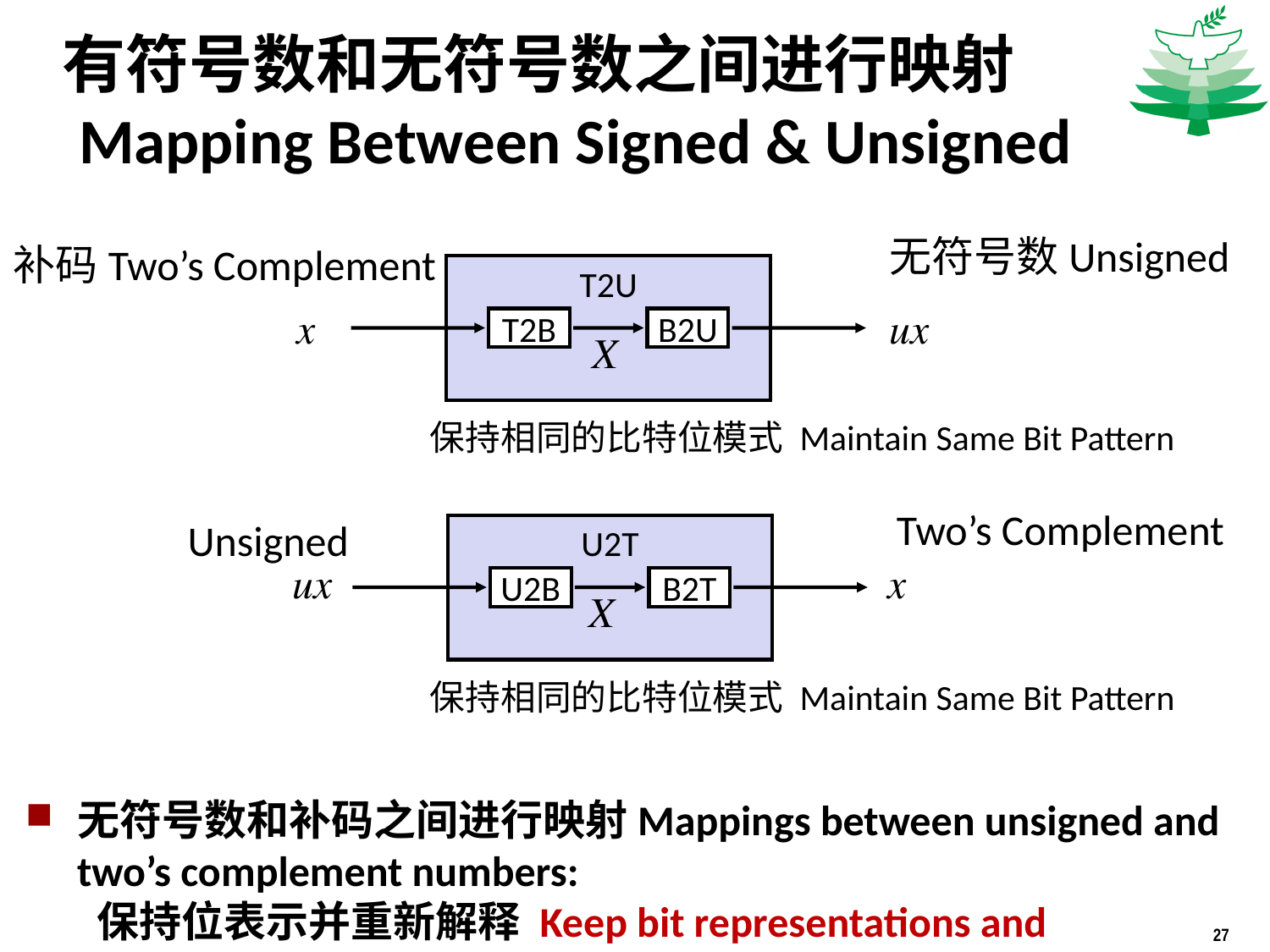

# 有符号数和无符号数之间进行映射Mapping Between Signed & Unsigned
无符号数Unsigned
补码Two’s Complement
T2U
x
ux
T2B
B2U
X

保持相同的比特位模式 Maintain Same Bit Pattern
Two’s Complement
Unsigned
U2T
ux
x
U2B
B2T
X

保持相同的比特位模式 Maintain Same Bit Pattern
无符号数和补码之间进行映射Mappings between unsigned and two’s complement numbers:
 保持位表示并重新解释 Keep bit representations and reinterpret